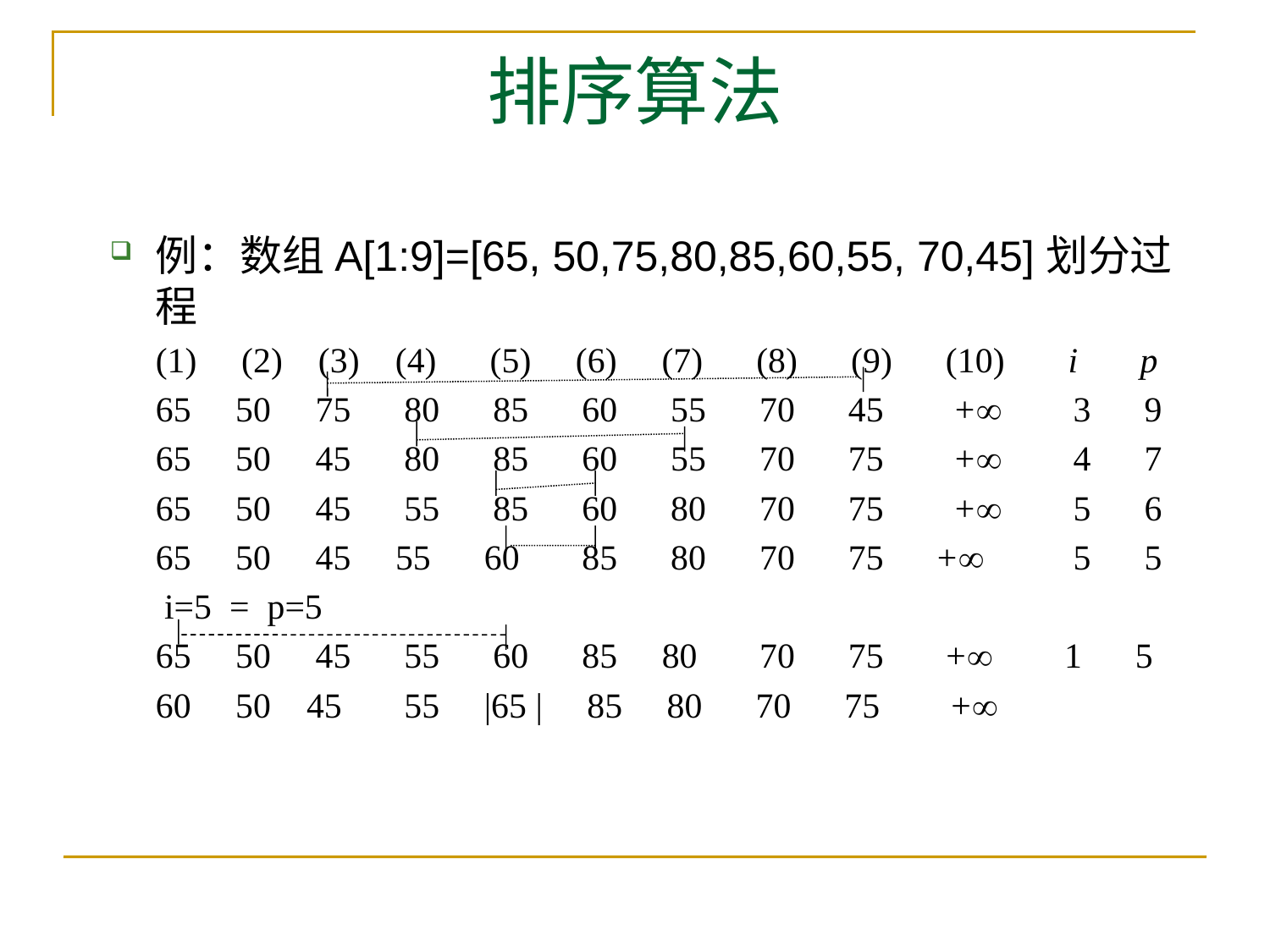

# 排序算法
例：数组A[1:9]=[65, 50,75,80,85,60,55, 70,45]划分过程
(1)     (2)    (3)    (4)      (5)     (6)     (7)      (8)      (9)      (10)       i       p
65     50     75      80      85      60      55      70      45        +∞        3      9
65     50     45      80      85      60      55      70      75        +∞        4      7
65     50     45      55      85      60      80      70      75        +∞        5      6
65     50     45     55      60       85      80      70      75      +∞          5      5
 i=5  =  p=5
65     50     45      55      60      85     80       70      75       +∞        1      5
60     50    45       55     |65 |     85     80      70      75        +∞